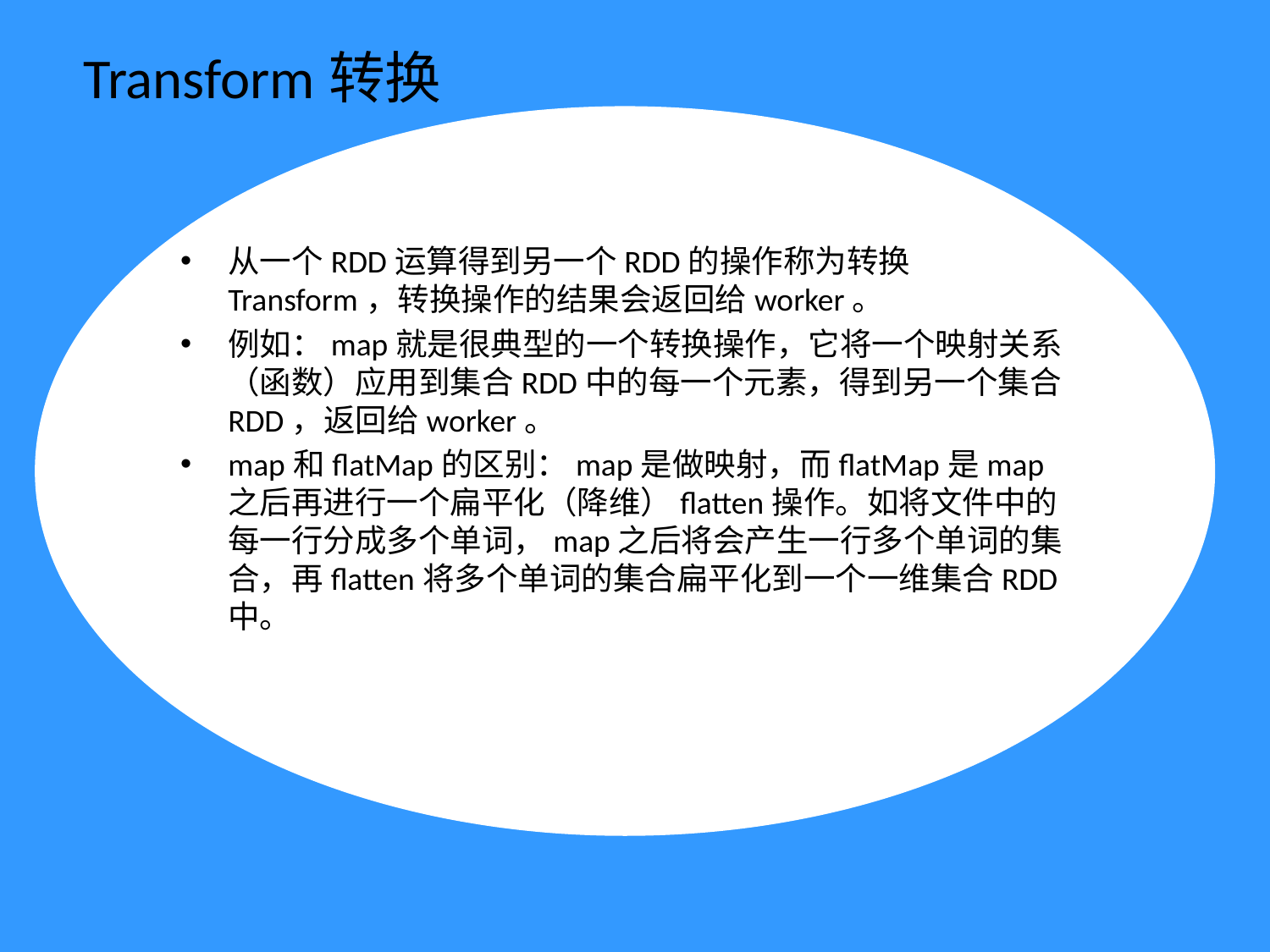

# Transform转换
从一个RDD运算得到另一个RDD的操作称为转换Transform，转换操作的结果会返回给worker。
例如：map就是很典型的一个转换操作，它将一个映射关系（函数）应用到集合RDD中的每一个元素，得到另一个集合RDD，返回给worker。
map和flatMap的区别：map是做映射，而flatMap是map之后再进行一个扁平化（降维）flatten操作。如将文件中的每一行分成多个单词，map之后将会产生一行多个单词的集合，再flatten将多个单词的集合扁平化到一个一维集合RDD中。